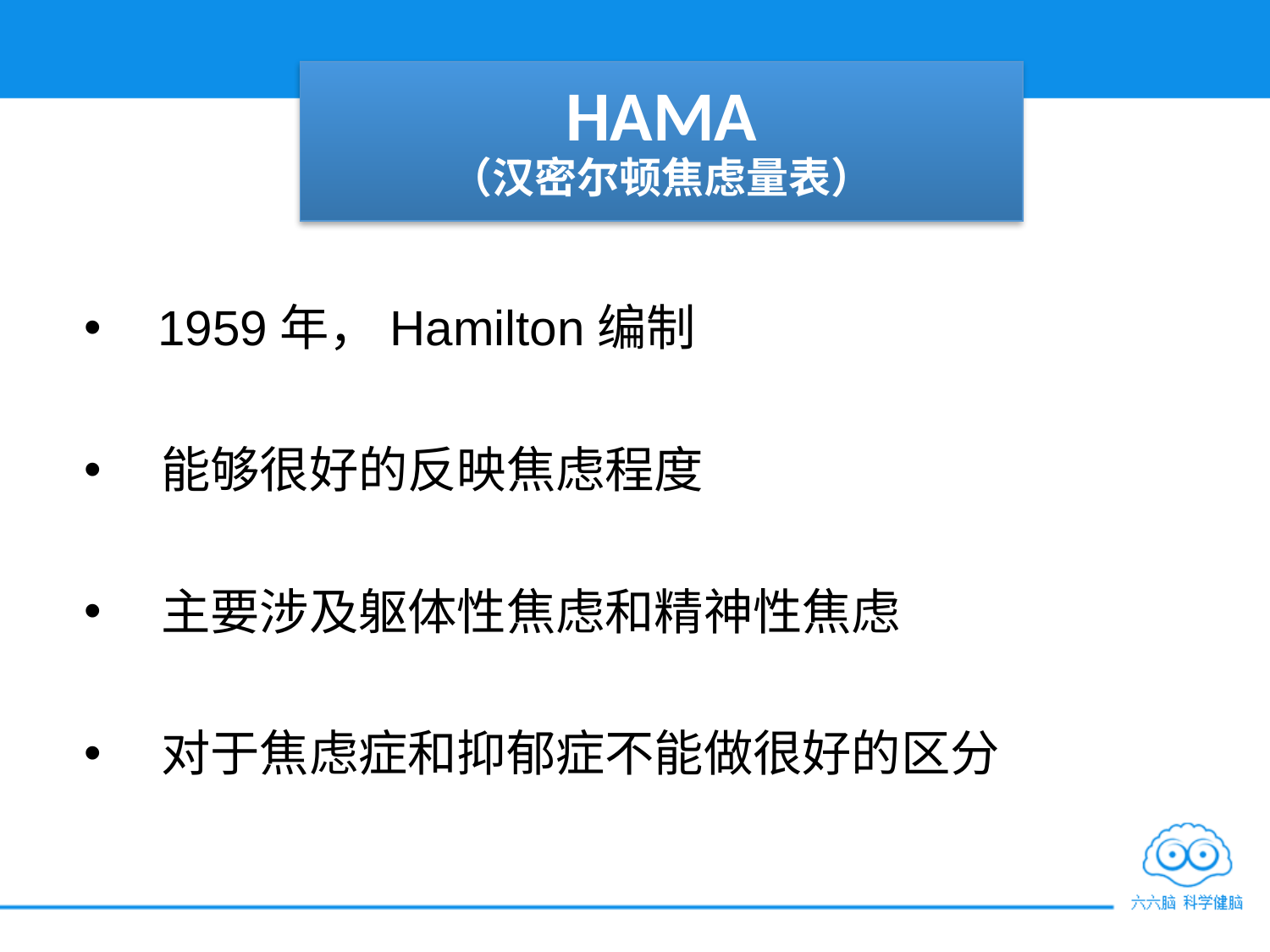

# HAMA （汉密尔顿焦虑量表）
   1959年，Hamilton编制

   能够很好的反映焦虑程度

   主要涉及躯体性焦虑和精神性焦虑

   对于焦虑症和抑郁症不能做很好的区分